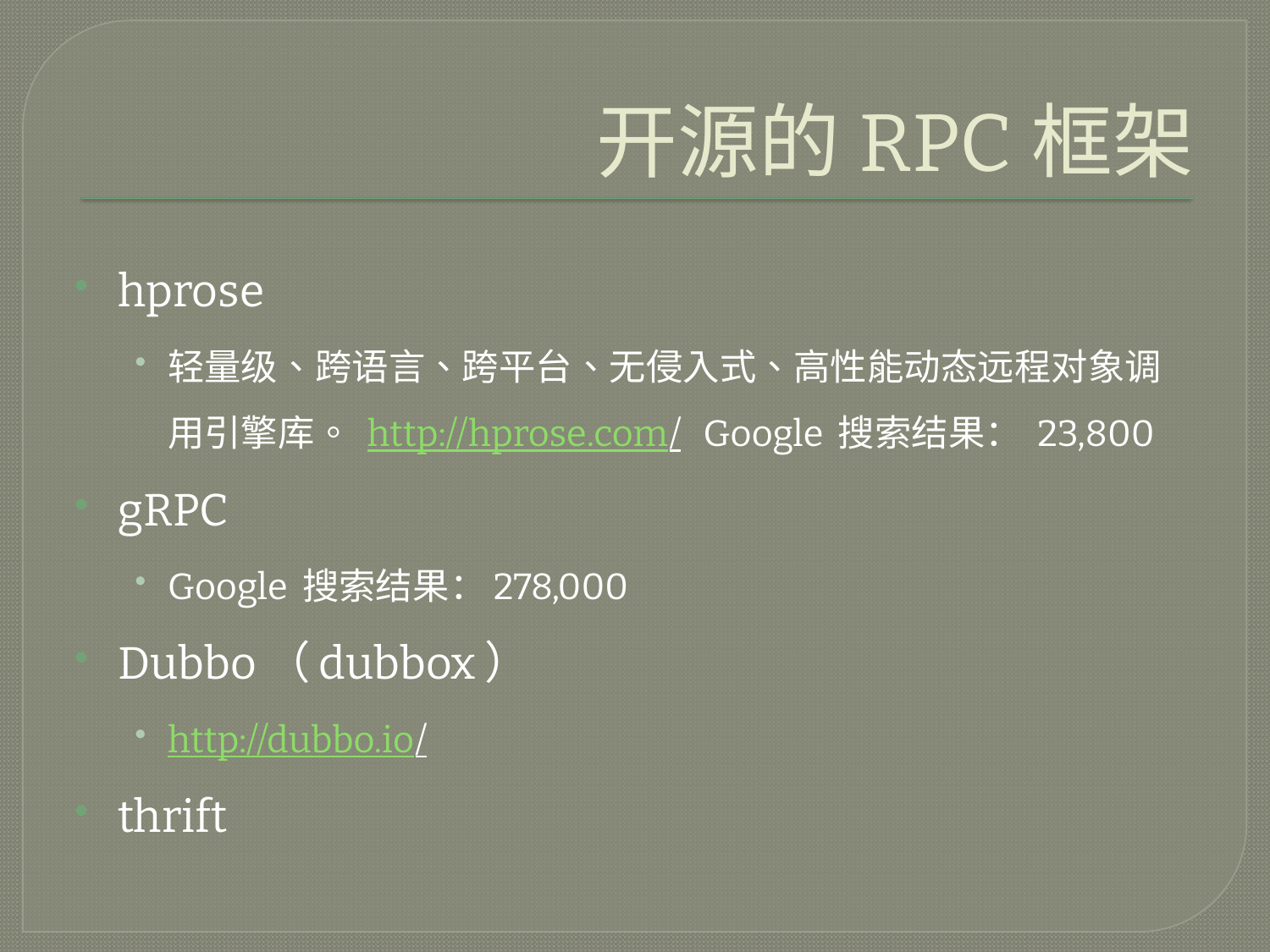

# 开源的RPC框架
hprose
轻量级、跨语言、跨平台、无侵入式、高性能动态远程对象调用引擎库。 http://hprose.com/   Google 搜索结果： 23,800
gRPC
Google 搜索结果：278,000
Dubbo（dubbox）
http://dubbo.io/
thrift